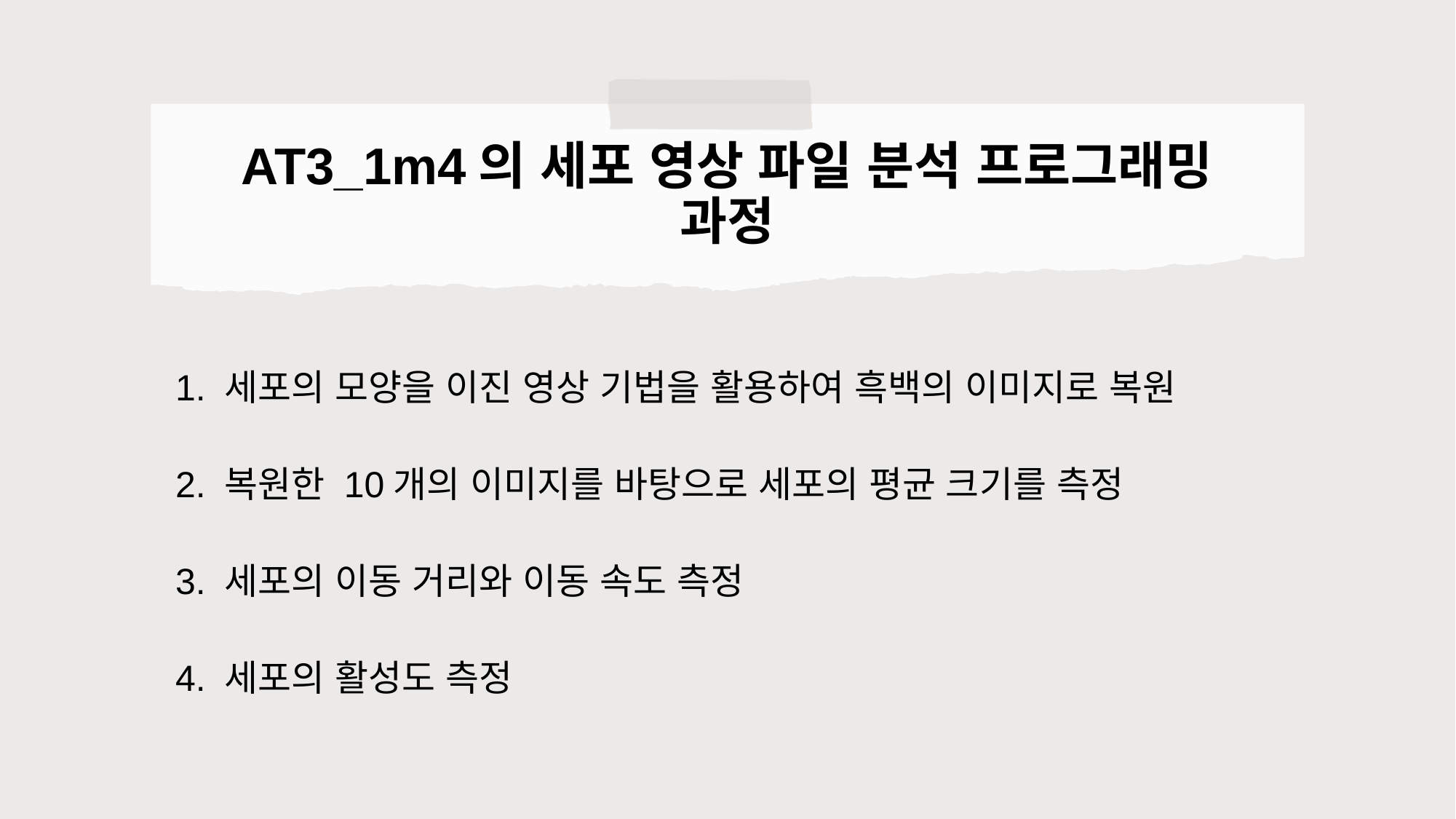

AT3_1m4의 세포 영상 파일 분석 프로그래밍 과정
1. 세포의 모양을 이진 영상 기법을 활용하여 흑백의 이미지로 복원

2. 복원한 10개의 이미지를 바탕으로 세포의 평균 크기를 측정

3. 세포의 이동 거리와 이동 속도 측정

4. 세포의 활성도 측정